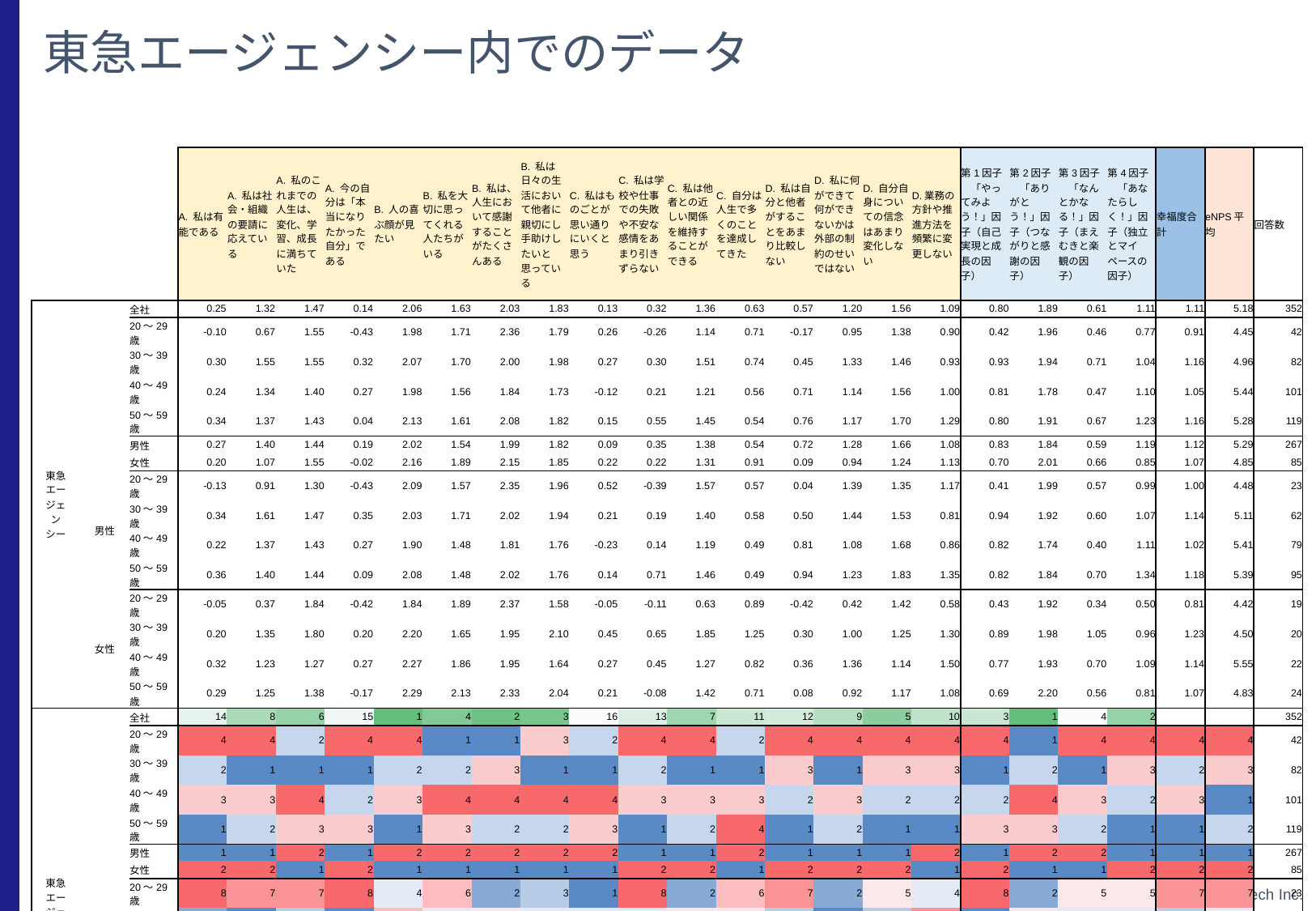

# 東急エージェンシー内でのデータ

|  |  |  | A. 私は有能である | A. 私は社会・組織の要請に応えている | A. 私のこれまでの人生は、変化、学習、成長に満ちていた | A. 今の自分は「本当になりたかった自分」である | B. 人の喜ぶ顔が見たい | B. 私を大切に思ってくれる人たちがいる | B. 私は、人生において感謝することがたくさんある | B. 私は日々の生活において他者に親切にし手助けしたいと思っている | C. 私はものごとが思い通りにいくと思う | C. 私は学校や仕事での失敗や不安な感情をあまり引きずらない | C. 私は他者との近しい関係を維持することができる | C. 自分は人生で多くのことを達成してきた | D. 私は自分と他者がすることをあまり比較しない | D. 私に何ができて何ができないかは外部の制約のせいではない | D. 自分自身についての信念はあまり変化しない | D.業務の方針や推進方法を頻繁に変更しない | 第1因子　「やってみよう！」因子（自己実現と成長の因子） | 第2因子　「ありがとう！」因子（つながりと感謝の因子） | 第3因子　「なんとかなる！」因子（まえむきと楽観の因子） | 第4因子　「あなたらしく！」因子（独立とマイペースの因子） | 幸福度合計 | eNPS平均 | 回答数 |
| --- | --- | --- | --- | --- | --- | --- | --- | --- | --- | --- | --- | --- | --- | --- | --- | --- | --- | --- | --- | --- | --- | --- | --- | --- | --- |
| 東急エージェンシー |  | 全社 | 0.25 | 1.32 | 1.47 | 0.14 | 2.06 | 1.63 | 2.03 | 1.83 | 0.13 | 0.32 | 1.36 | 0.63 | 0.57 | 1.20 | 1.56 | 1.09 | 0.80 | 1.89 | 0.61 | 1.11 | 1.11 | 5.18 | 352 |
|  |  | 20～29歳 | -0.10 | 0.67 | 1.55 | -0.43 | 1.98 | 1.71 | 2.36 | 1.79 | 0.26 | -0.26 | 1.14 | 0.71 | -0.17 | 0.95 | 1.38 | 0.90 | 0.42 | 1.96 | 0.46 | 0.77 | 0.91 | 4.45 | 42 |
|  |  | 30～39歳 | 0.30 | 1.55 | 1.55 | 0.32 | 2.07 | 1.70 | 2.00 | 1.98 | 0.27 | 0.30 | 1.51 | 0.74 | 0.45 | 1.33 | 1.46 | 0.93 | 0.93 | 1.94 | 0.71 | 1.04 | 1.16 | 4.96 | 82 |
|  |  | 40～49歳 | 0.24 | 1.34 | 1.40 | 0.27 | 1.98 | 1.56 | 1.84 | 1.73 | -0.12 | 0.21 | 1.21 | 0.56 | 0.71 | 1.14 | 1.56 | 1.00 | 0.81 | 1.78 | 0.47 | 1.10 | 1.05 | 5.44 | 101 |
|  |  | 50～59歳 | 0.34 | 1.37 | 1.43 | 0.04 | 2.13 | 1.61 | 2.08 | 1.82 | 0.15 | 0.55 | 1.45 | 0.54 | 0.76 | 1.17 | 1.70 | 1.29 | 0.80 | 1.91 | 0.67 | 1.23 | 1.16 | 5.28 | 119 |
|  |  | 男性 | 0.27 | 1.40 | 1.44 | 0.19 | 2.02 | 1.54 | 1.99 | 1.82 | 0.09 | 0.35 | 1.38 | 0.54 | 0.72 | 1.28 | 1.66 | 1.08 | 0.83 | 1.84 | 0.59 | 1.19 | 1.12 | 5.29 | 267 |
|  |  | 女性 | 0.20 | 1.07 | 1.55 | -0.02 | 2.16 | 1.89 | 2.15 | 1.85 | 0.22 | 0.22 | 1.31 | 0.91 | 0.09 | 0.94 | 1.24 | 1.13 | 0.70 | 2.01 | 0.66 | 0.85 | 1.07 | 4.85 | 85 |
|  | 男性 | 20～29歳 | -0.13 | 0.91 | 1.30 | -0.43 | 2.09 | 1.57 | 2.35 | 1.96 | 0.52 | -0.39 | 1.57 | 0.57 | 0.04 | 1.39 | 1.35 | 1.17 | 0.41 | 1.99 | 0.57 | 0.99 | 1.00 | 4.48 | 23 |
|  |  | 30～39歳 | 0.34 | 1.61 | 1.47 | 0.35 | 2.03 | 1.71 | 2.02 | 1.94 | 0.21 | 0.19 | 1.40 | 0.58 | 0.50 | 1.44 | 1.53 | 0.81 | 0.94 | 1.92 | 0.60 | 1.07 | 1.14 | 5.11 | 62 |
|  |  | 40～49歳 | 0.22 | 1.37 | 1.43 | 0.27 | 1.90 | 1.48 | 1.81 | 1.76 | -0.23 | 0.14 | 1.19 | 0.49 | 0.81 | 1.08 | 1.68 | 0.86 | 0.82 | 1.74 | 0.40 | 1.11 | 1.02 | 5.41 | 79 |
|  |  | 50～59歳 | 0.36 | 1.40 | 1.44 | 0.09 | 2.08 | 1.48 | 2.02 | 1.76 | 0.14 | 0.71 | 1.46 | 0.49 | 0.94 | 1.23 | 1.83 | 1.35 | 0.82 | 1.84 | 0.70 | 1.34 | 1.18 | 5.39 | 95 |
|  | 女性 | 20～29歳 | -0.05 | 0.37 | 1.84 | -0.42 | 1.84 | 1.89 | 2.37 | 1.58 | -0.05 | -0.11 | 0.63 | 0.89 | -0.42 | 0.42 | 1.42 | 0.58 | 0.43 | 1.92 | 0.34 | 0.50 | 0.81 | 4.42 | 19 |
|  |  | 30～39歳 | 0.20 | 1.35 | 1.80 | 0.20 | 2.20 | 1.65 | 1.95 | 2.10 | 0.45 | 0.65 | 1.85 | 1.25 | 0.30 | 1.00 | 1.25 | 1.30 | 0.89 | 1.98 | 1.05 | 0.96 | 1.23 | 4.50 | 20 |
|  |  | 40～49歳 | 0.32 | 1.23 | 1.27 | 0.27 | 2.27 | 1.86 | 1.95 | 1.64 | 0.27 | 0.45 | 1.27 | 0.82 | 0.36 | 1.36 | 1.14 | 1.50 | 0.77 | 1.93 | 0.70 | 1.09 | 1.14 | 5.55 | 22 |
|  |  | 50～59歳 | 0.29 | 1.25 | 1.38 | -0.17 | 2.29 | 2.13 | 2.33 | 2.04 | 0.21 | -0.08 | 1.42 | 0.71 | 0.08 | 0.92 | 1.17 | 1.08 | 0.69 | 2.20 | 0.56 | 0.81 | 1.07 | 4.83 | 24 |
| 東急エージェンシー |  | 全社 | 14 | 8 | 6 | 15 | 1 | 4 | 2 | 3 | 16 | 13 | 7 | 11 | 12 | 9 | 5 | 10 | 3 | 1 | 4 | 2 |  |  | 352 |
|  |  | 20～29歳 | 4 | 4 | 2 | 4 | 4 | 1 | 1 | 3 | 2 | 4 | 4 | 2 | 4 | 4 | 4 | 4 | 4 | 1 | 4 | 4 | 4 | 4 | 42 |
|  |  | 30～39歳 | 2 | 1 | 1 | 1 | 2 | 2 | 3 | 1 | 1 | 2 | 1 | 1 | 3 | 1 | 3 | 3 | 1 | 2 | 1 | 3 | 2 | 3 | 82 |
|  |  | 40～49歳 | 3 | 3 | 4 | 2 | 3 | 4 | 4 | 4 | 4 | 3 | 3 | 3 | 2 | 3 | 2 | 2 | 2 | 4 | 3 | 2 | 3 | 1 | 101 |
|  |  | 50～59歳 | 1 | 2 | 3 | 3 | 1 | 3 | 2 | 2 | 3 | 1 | 2 | 4 | 1 | 2 | 1 | 1 | 3 | 3 | 2 | 1 | 1 | 2 | 119 |
|  |  | 男性 | 1 | 1 | 2 | 1 | 2 | 2 | 2 | 2 | 2 | 1 | 1 | 2 | 1 | 1 | 1 | 2 | 1 | 2 | 2 | 1 | 1 | 1 | 267 |
|  |  | 女性 | 2 | 2 | 1 | 2 | 1 | 1 | 1 | 1 | 1 | 2 | 2 | 1 | 2 | 2 | 2 | 1 | 2 | 1 | 1 | 2 | 2 | 2 | 85 |
|  | 男性 | 20～29歳 | 8 | 7 | 7 | 8 | 4 | 6 | 2 | 3 | 1 | 8 | 2 | 6 | 7 | 2 | 5 | 4 | 8 | 2 | 5 | 5 | 7 | 7 | 23 |
|  |  | 30～39歳 | 2 | 1 | 3 | 1 | 6 | 4 | 5 | 4 | 4 | 4 | 5 | 5 | 3 | 1 | 3 | 7 | 1 | 5 | 4 | 4 | 3 | 4 | 62 |
|  |  | 40～49歳 | 5 | 3 | 5 | 3 | 7 | 8 | 8 | 5 | 8 | 5 | 7 | 8 | 2 | 5 | 2 | 6 | 4 | 8 | 7 | 2 | 6 | 2 | 79 |
|  |  | 50～59歳 | 1 | 2 | 4 | 5 | 5 | 7 | 4 | 6 | 6 | 1 | 3 | 7 | 1 | 4 | 1 | 2 | 3 | 7 | 3 | 1 | 2 | 3 | 95 |
|  | 女性 | 20～29歳 | 7 | 8 | 1 | 7 | 8 | 2 | 1 | 8 | 7 | 7 | 8 | 2 | 8 | 8 | 4 | 8 | 7 | 6 | 8 | 8 | 8 | 8 | 19 |
|  |  | 30～39歳 | 6 | 4 | 2 | 4 | 3 | 5 | 7 | 1 | 2 | 2 | 1 | 1 | 5 | 6 | 6 | 3 | 2 | 3 | 1 | 6 | 1 | 6 | 20 |
|  |  | 40～49歳 | 3 | 6 | 8 | 2 | 2 | 3 | 6 | 7 | 3 | 3 | 6 | 3 | 4 | 3 | 8 | 1 | 5 | 4 | 2 | 3 | 4 | 1 | 22 |
|  |  | 50～59歳 | 4 | 5 | 6 | 6 | 1 | 1 | 3 | 2 | 5 | 6 | 4 | 4 | 6 | 7 | 7 | 5 | 6 | 1 | 6 | 7 | 5 | 5 | 24 |
5